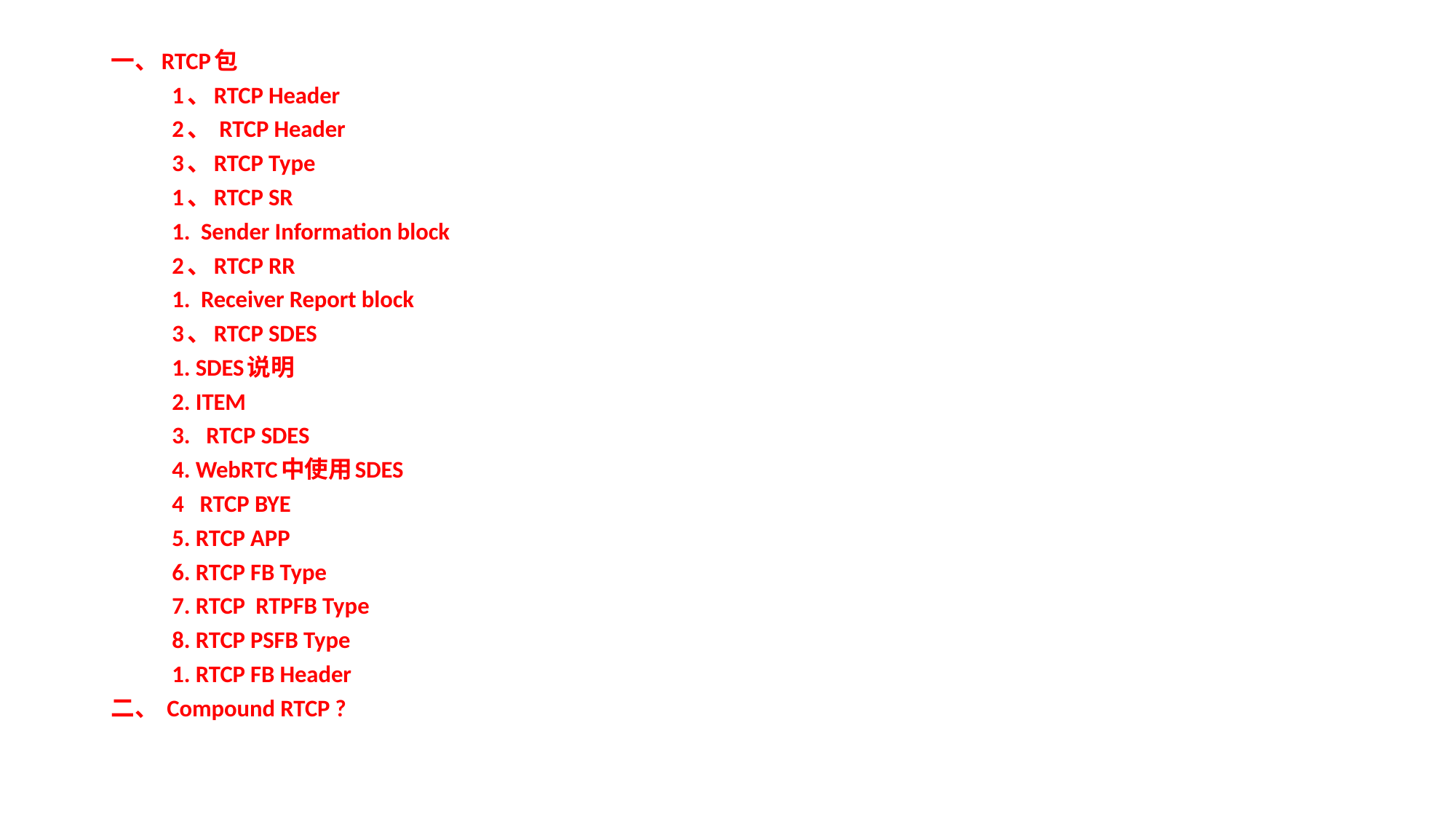

一、RTCP包
 	1、RTCP Header
	2、 RTCP Header
	3、RTCP Type
		1、RTCP SR
			1.  Sender Information block
		2、RTCP RR
			1.  Receiver Report block
		3、RTCP SDES
			1. SDES说明
			2. ITEM
			3.   RTCP SDES
			4. WebRTC中使用SDES
		4   RTCP BYE
		5. RTCP APP
		6. RTCP FB Type
		7. RTCP  RTPFB Type
		8. RTCP PSFB Type
			1. RTCP FB Header
二、 Compound RTCP ?